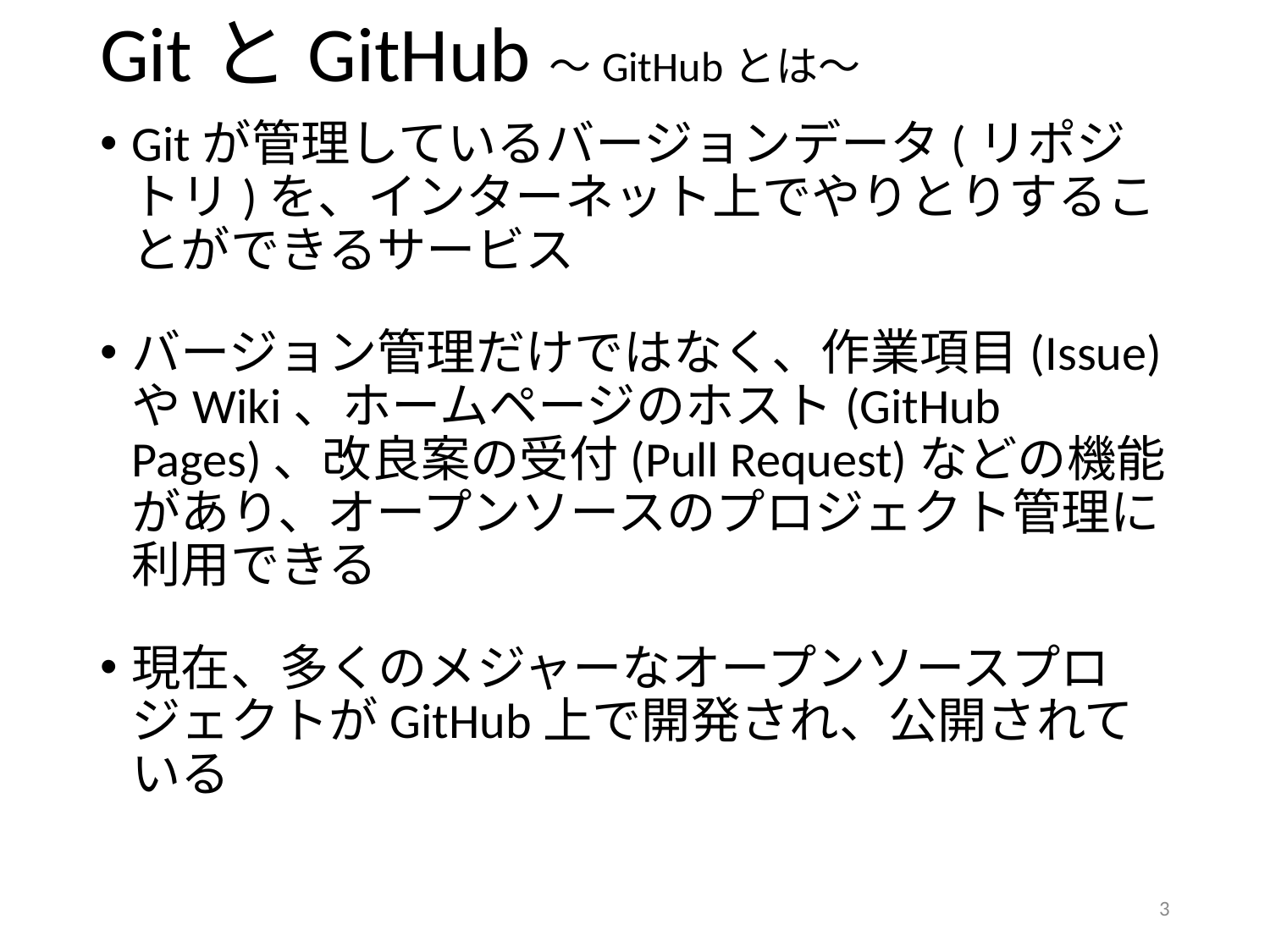

# GitとGitHub～GitHubとは～
Gitが管理しているバージョンデータ(リポジトリ)を、インターネット上でやりとりすることができるサービス
バージョン管理だけではなく、作業項目(Issue)やWiki、ホームページのホスト(GitHub Pages)、改良案の受付(Pull Request)などの機能があり、オープンソースのプロジェクト管理に利用できる
現在、多くのメジャーなオープンソースプロジェクトがGitHub上で開発され、公開されている

3